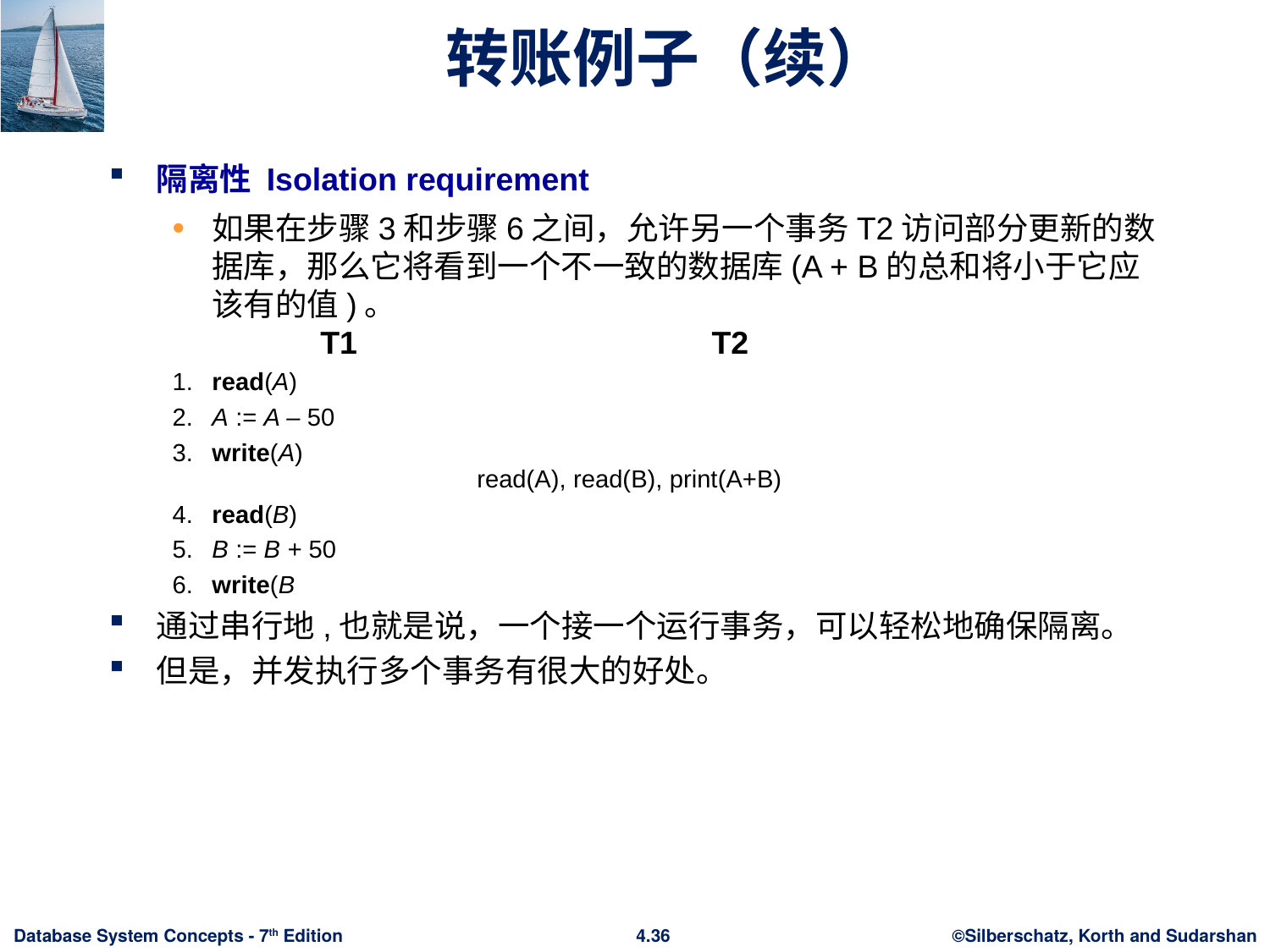

# 转账例子（续）
隔离性 Isolation requirement
如果在步骤3和步骤6之间，允许另一个事务T2访问部分更新的数据库，那么它将看到一个不一致的数据库(A + B的总和将小于它应该有的值)。
              T1                                        T2
1.	read(A)
2.	A := A – 50
3.	write(A)
                                      read(A), read(B), print(A+B)
4.	read(B)
5.	B := B + 50
6.	write(B
通过串行地,也就是说，一个接一个运行事务，可以轻松地确保隔离。
但是，并发执行多个事务有很大的好处。